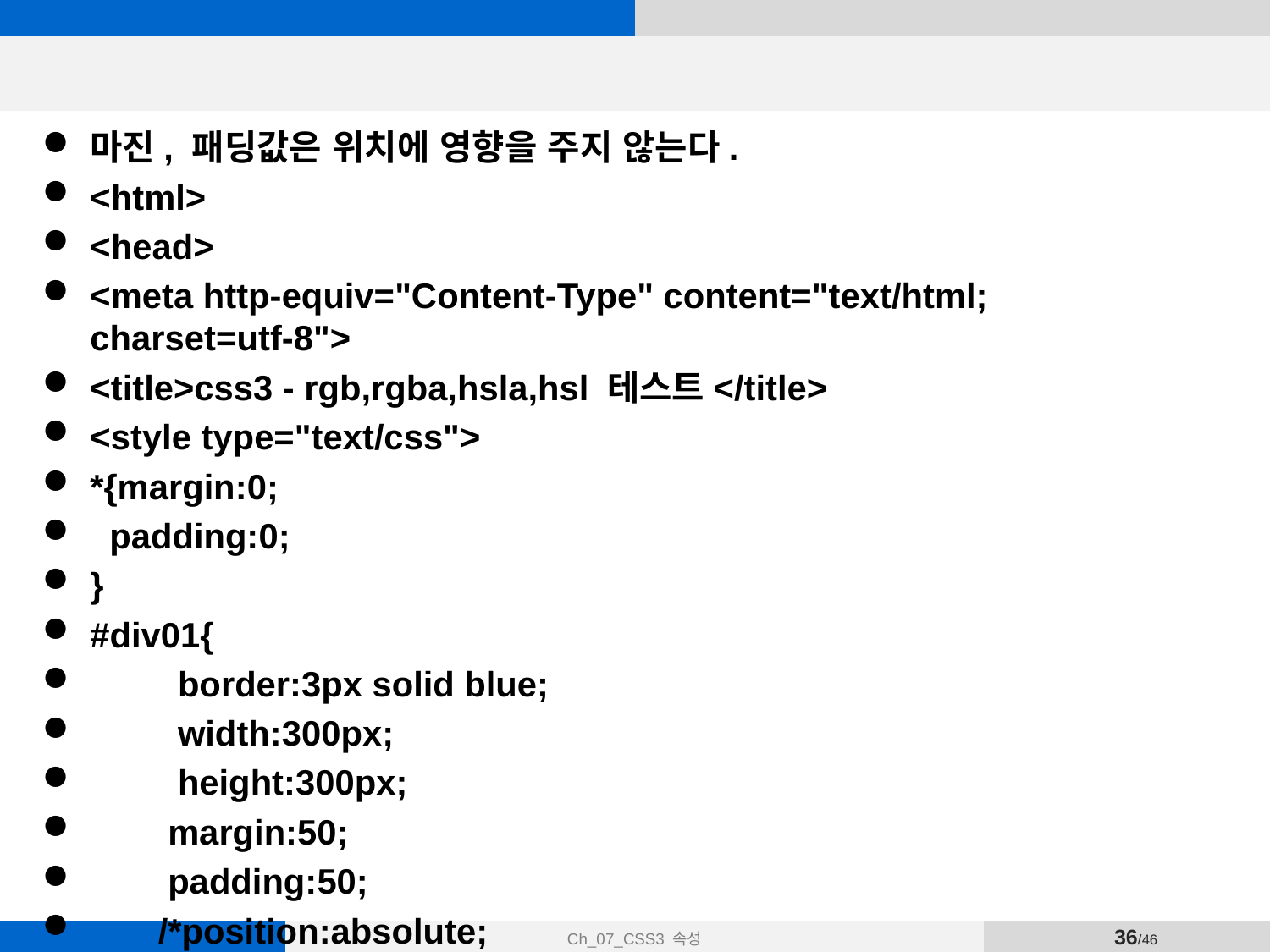

#
마진, 패딩값은 위치에 영향을 주지 않는다.
<html>
<head>
<meta http-equiv="Content-Type" content="text/html; charset=utf-8">
<title>css3 - rgb,rgba,hsla,hsl 테스트</title>
<style type="text/css">
*{margin:0;
  padding:0;
}
#div01{
         border:3px solid blue;
         width:300px;
         height:300px;
        margin:50;
        padding:50;
       /*position:absolute;
         top:50;
         left:50;*/
}
#dv02{
       width:100;
       height:100;
       margin:1;
       padding:0;
        background-color:yellow;
       position:absolute;
       left:100px;
       top:0px;
}

#dv03{
       width:100;
       height:100;
       margin:1;
       padding:0;
        background-color:red;
       position:absolute;
       left:200px;
       top:0px;
}
</style>
</head>
 <body>
<div id="div01">
<div id="dv02">2.static</div>
<div id="dv03">3.static</div>
</div>
</body>
</html>